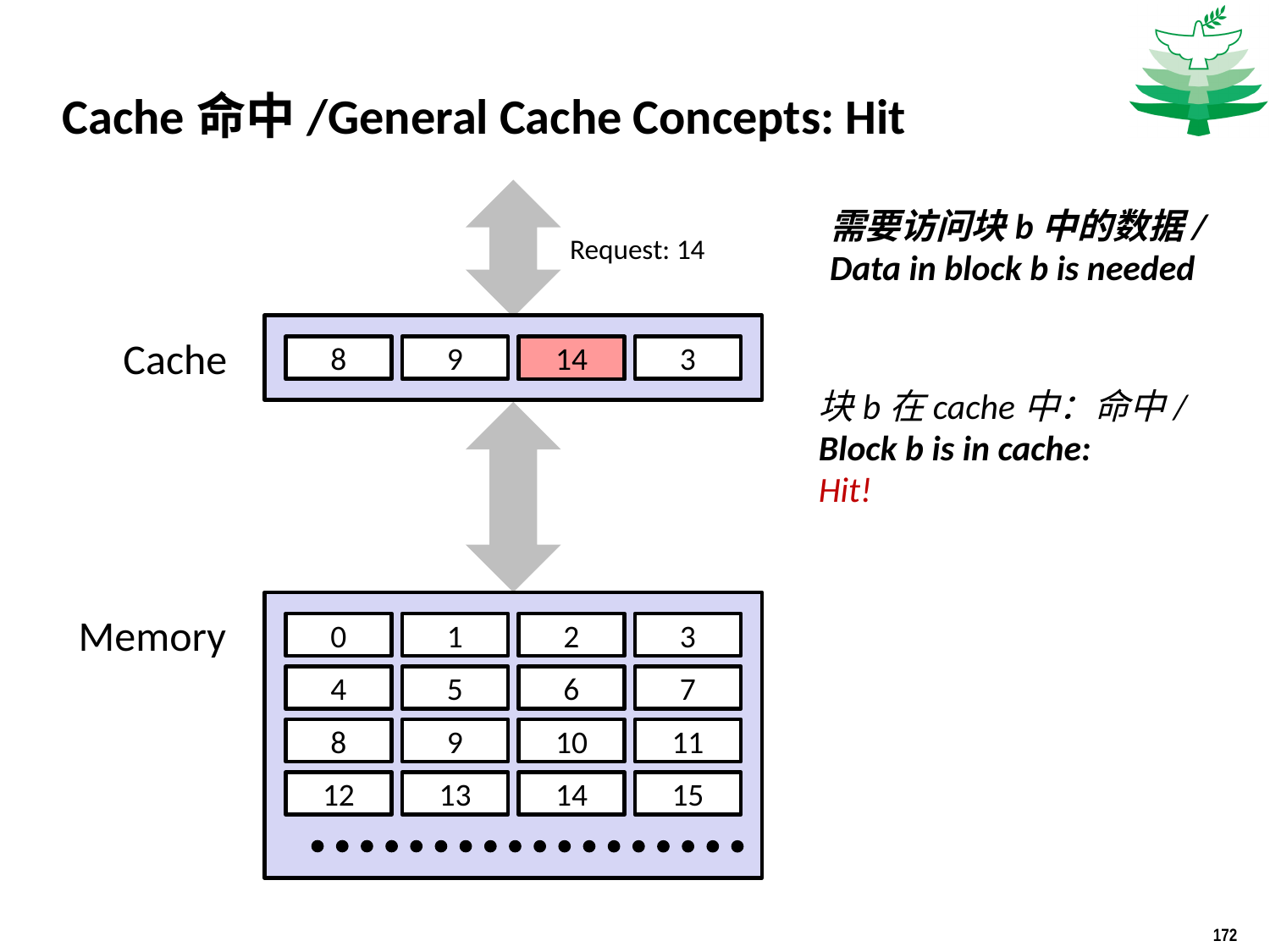

# Cache命中/General Cache Concepts: Hit

需要访问块b中的数据/
Data in block b is needed
Request: 14

Cache
8
9
14
3
14
块b在cache中：命中/
Block b is in cache:
Hit!

Memory
0
1
2
3
4
5
6
7
8
9
10
11
12
13
14
15